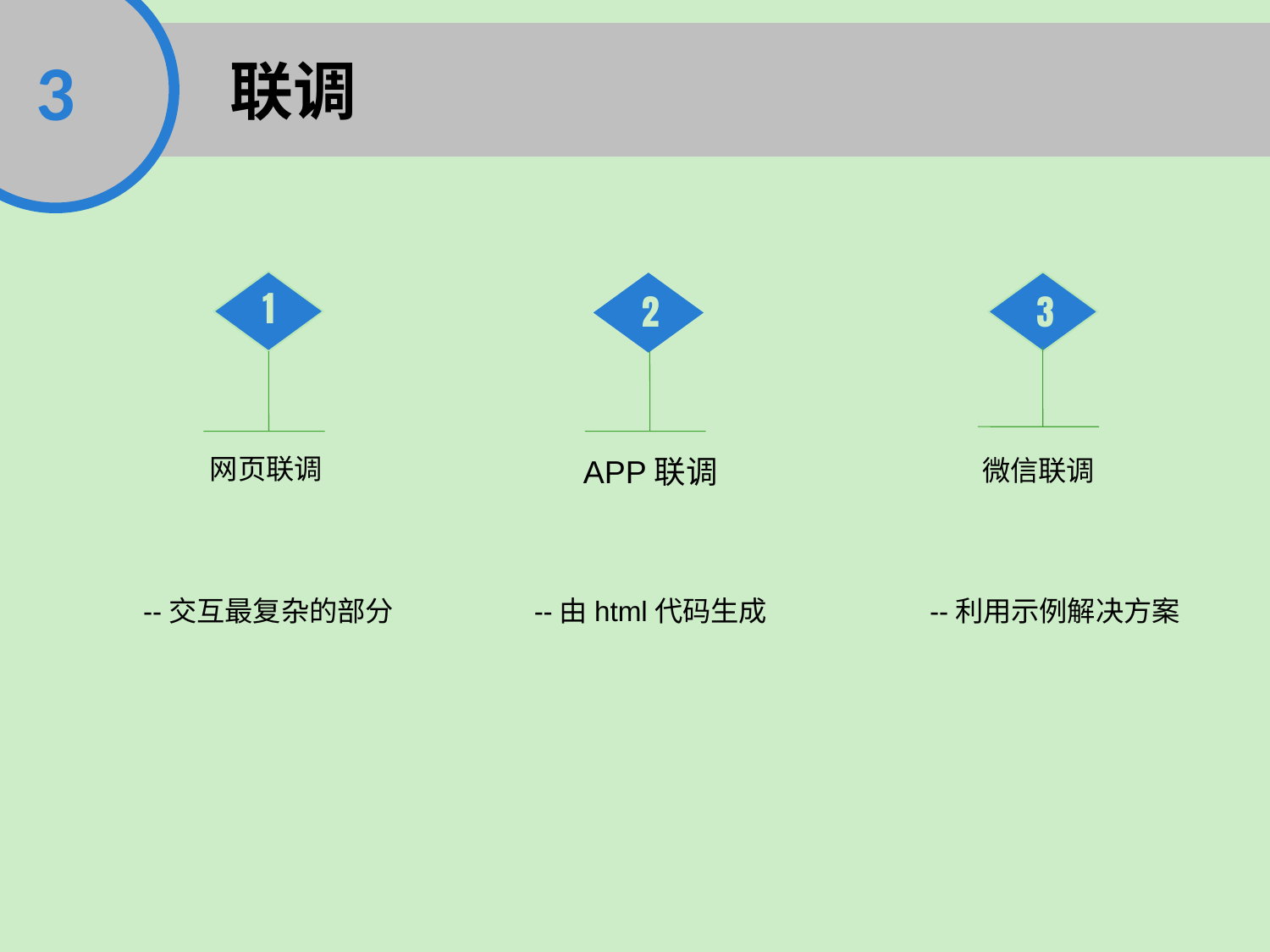

3

联调

1

3

2

网页联调
--交互最复杂的部分
APP联调
--由html代码生成
微信联调
--利用示例解决方案